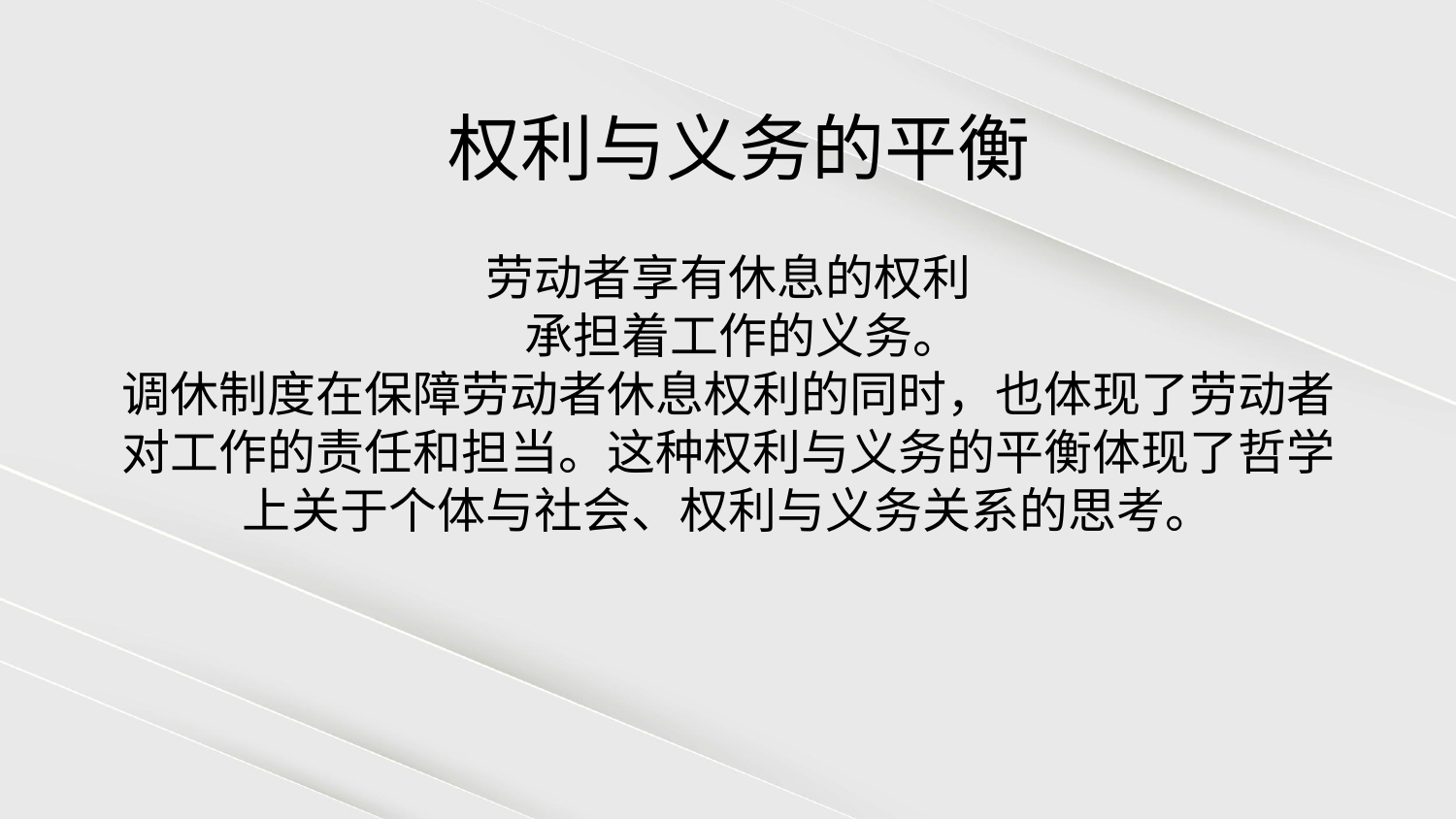

权利与义务的平衡
# 劳动者享有休息的权利 承担着工作的义务。 调休制度在保障劳动者休息权利的同时，也体现了劳动者对工作的责任和担当。这种权利与义务的平衡体现了哲学上关于个体与社会、权利与义务关系的思考。